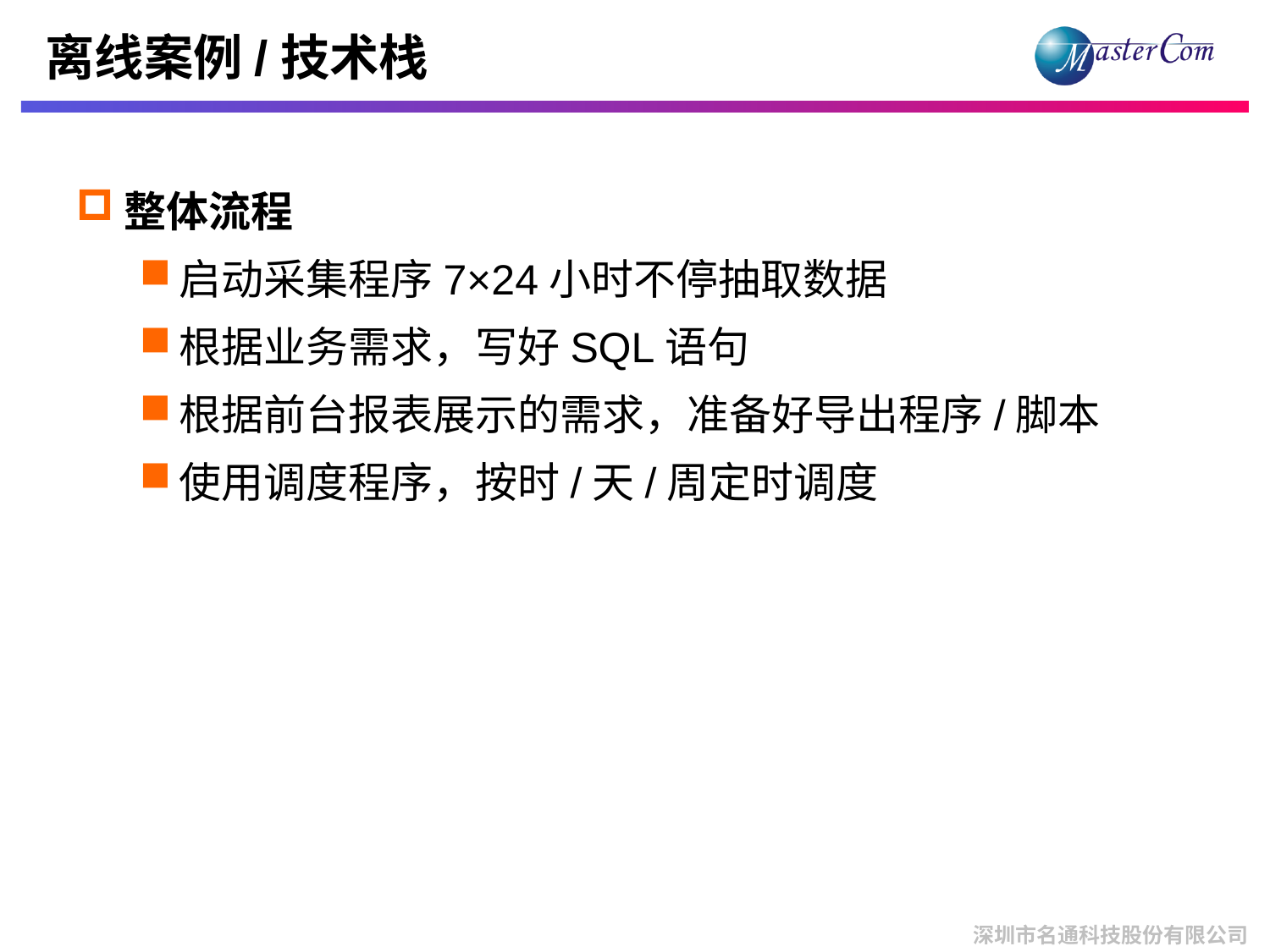

# 离线案例/技术栈
整体流程
启动采集程序7×24小时不停抽取数据
根据业务需求，写好SQL语句
根据前台报表展示的需求，准备好导出程序/脚本
使用调度程序，按时/天/周定时调度